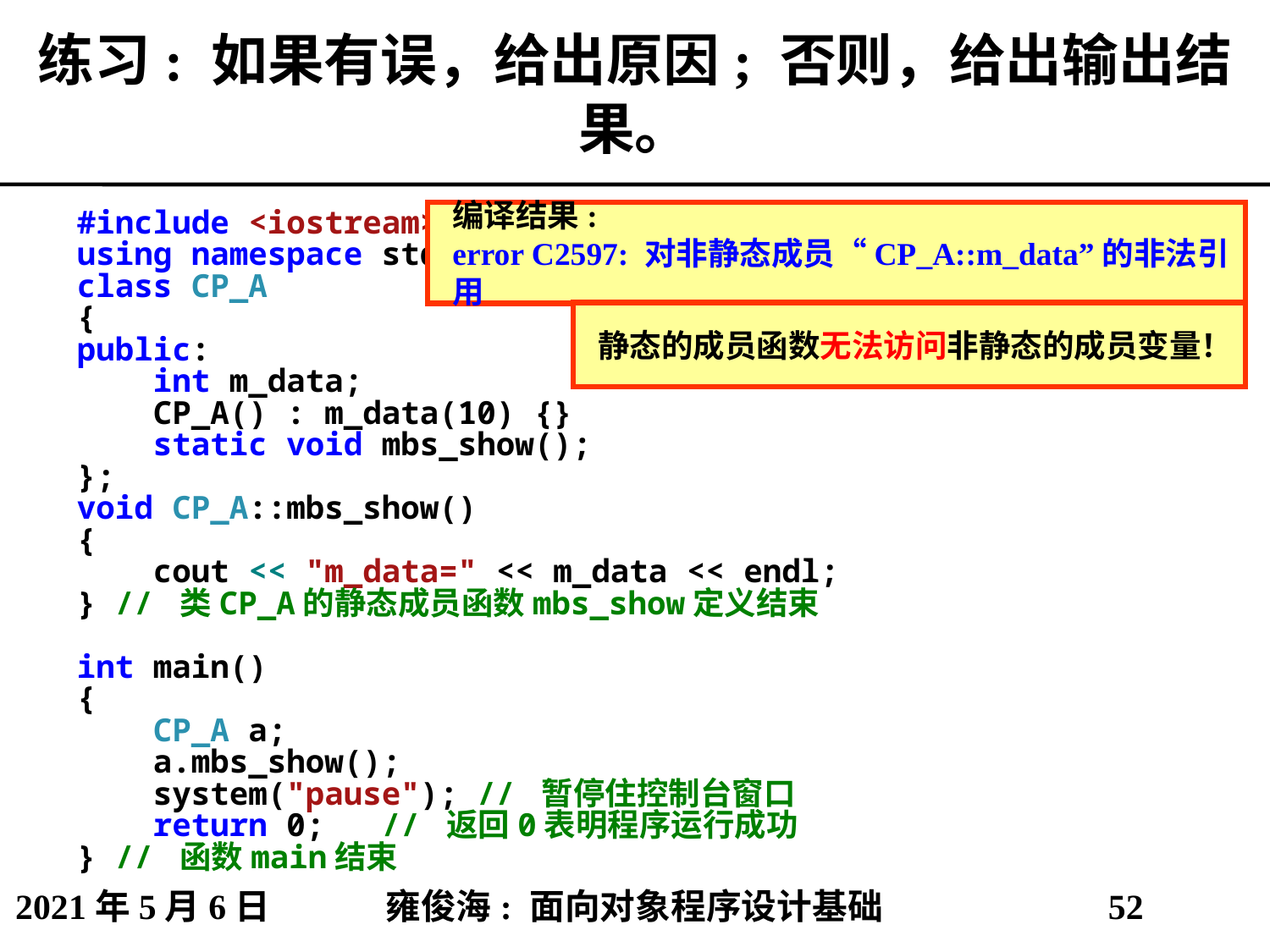

# 练习: 如果有误，给出原因; 否则，给出输出结果。

编译结果:
error C2597: 对非静态成员“CP_A::m_data”的非法引用
#include <iostream>
using namespace std;
class CP_A
{
public:
    int m_data;
    CP_A() : m_data(10) {}
    static void mbs_show();
};
void CP_A::mbs_show()
{
    cout << "m_data=" << m_data << endl;
} // 类CP_A的静态成员函数mbs_show定义结束

int main()
{
    CP_A a;
    a.mbs_show();
    system("pause"); // 暂停住控制台窗口
    return 0;   // 返回0表明程序运行成功
} // 函数main结束
静态的成员函数无法访问非静态的成员变量！
2021年5月6日
雍俊海: 面向对象程序设计基础
52